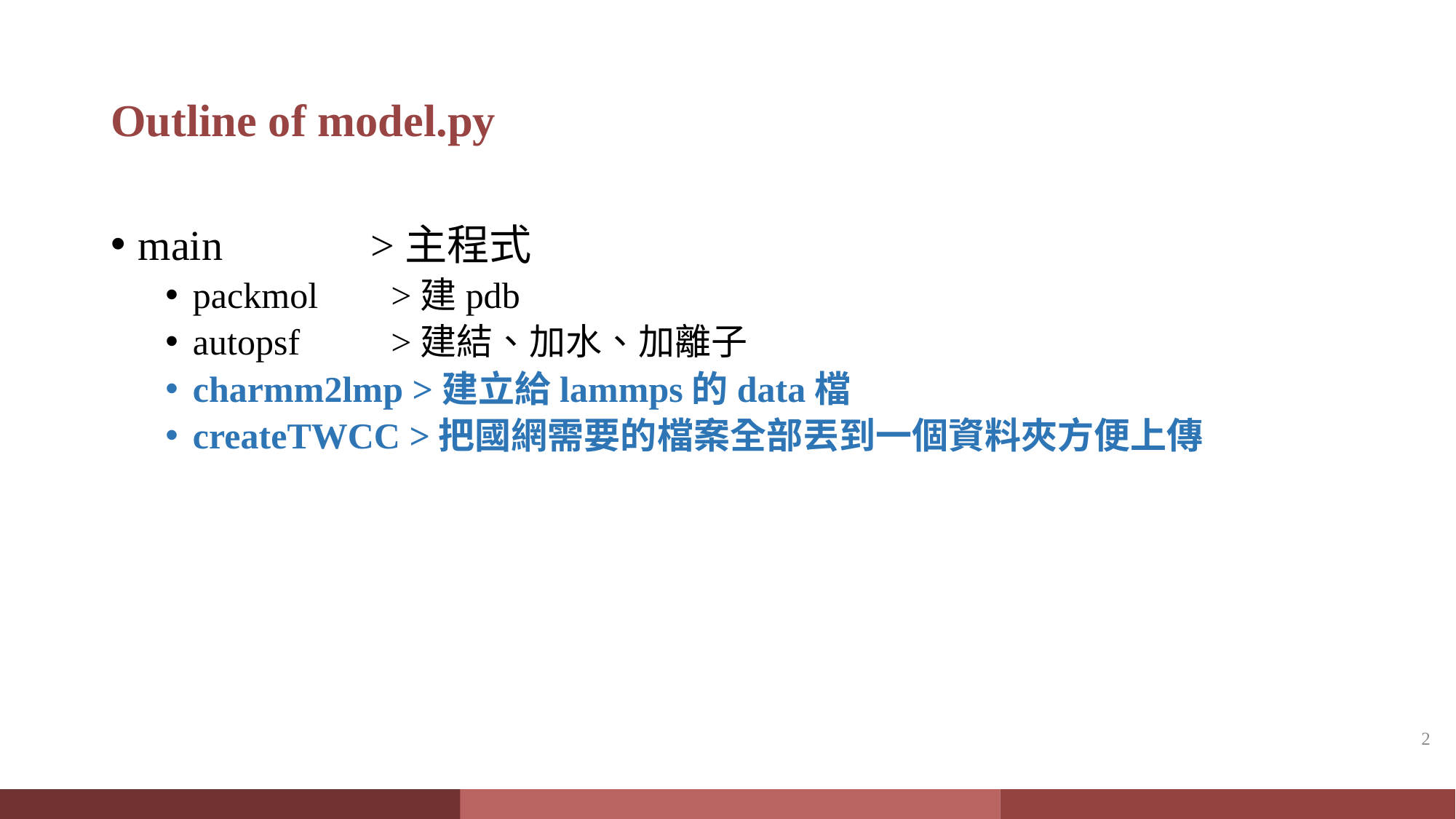

# Outline of model.py
main              >主程式
packmol        >建pdb
autopsf          >建結、加水、加離子
charmm2lmp >建立給lammps的data檔
createTWCC >把國網需要的檔案全部丟到一個資料夾方便上傳
2